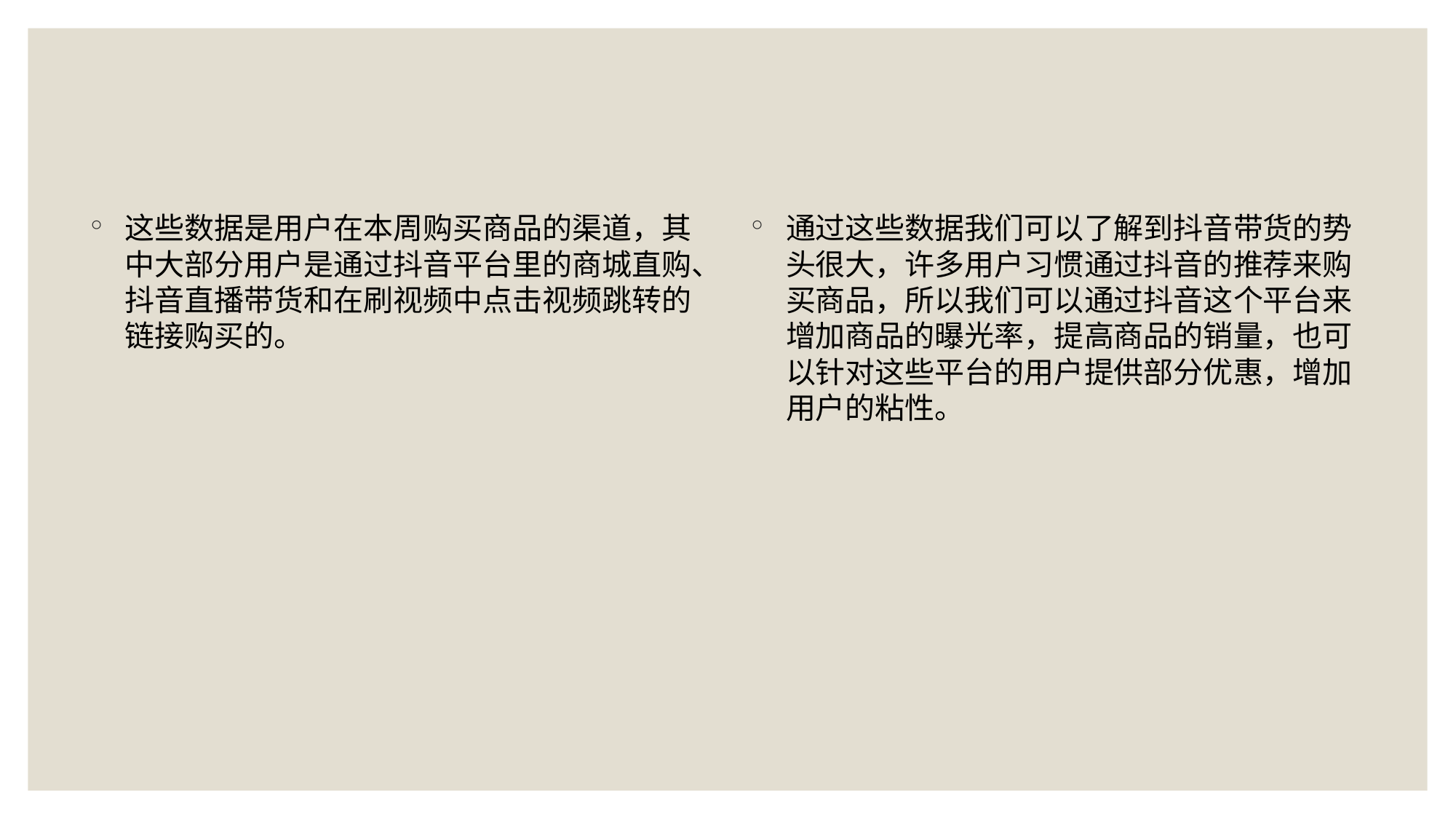

这些数据是用户在本周购买商品的渠道，其中大部分用户是通过抖音平台里的商城直购、抖音直播带货和在刷视频中点击视频跳转的链接购买的。
通过这些数据我们可以了解到抖音带货的势头很大，许多用户习惯通过抖音的推荐来购买商品，所以我们可以通过抖音这个平台来增加商品的曝光率，提高商品的销量，也可以针对这些平台的用户提供部分优惠，增加用户的粘性。